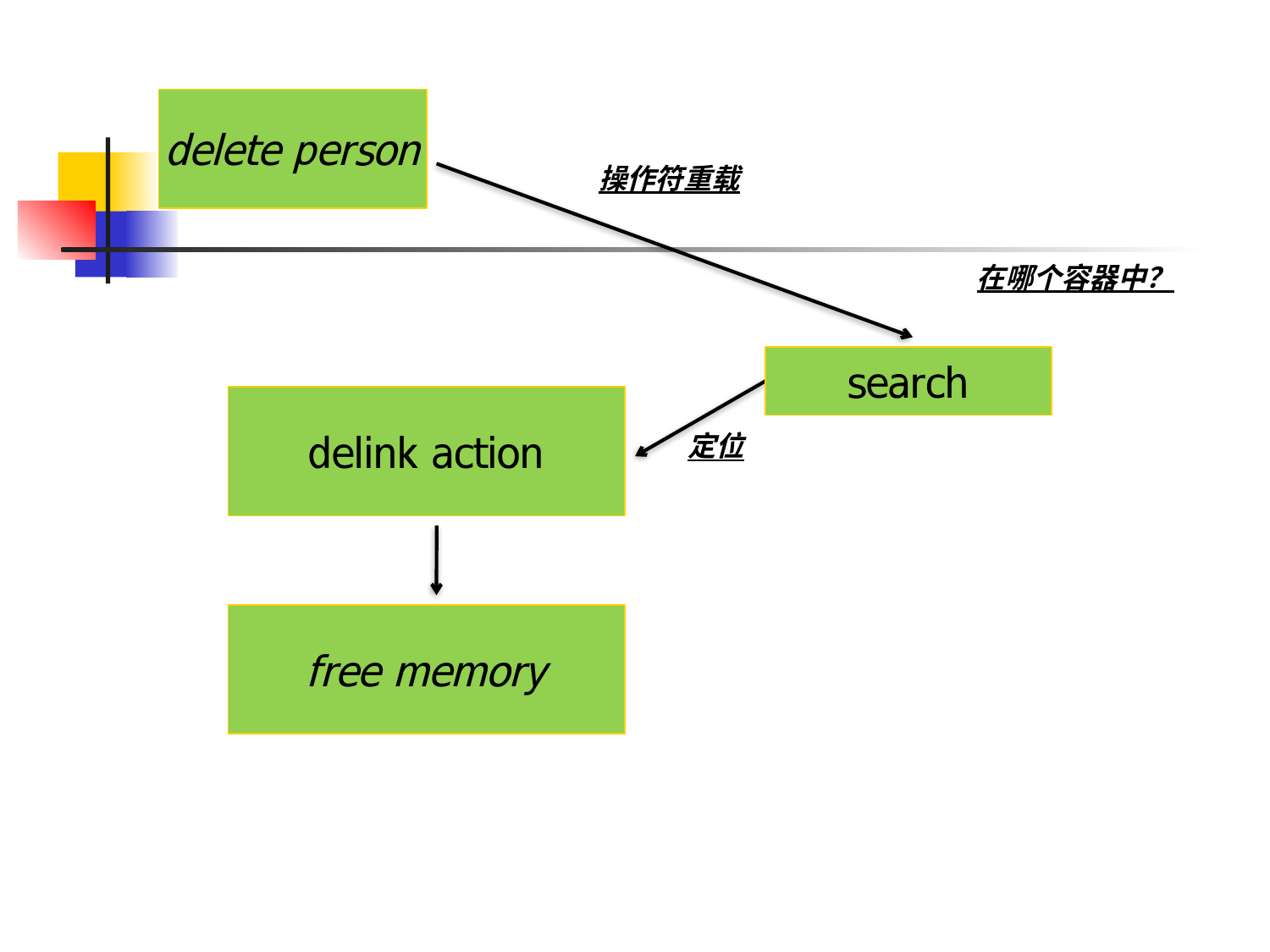

delete person
操作符重载
在哪个容器中？
search
delink action
定位
free memory